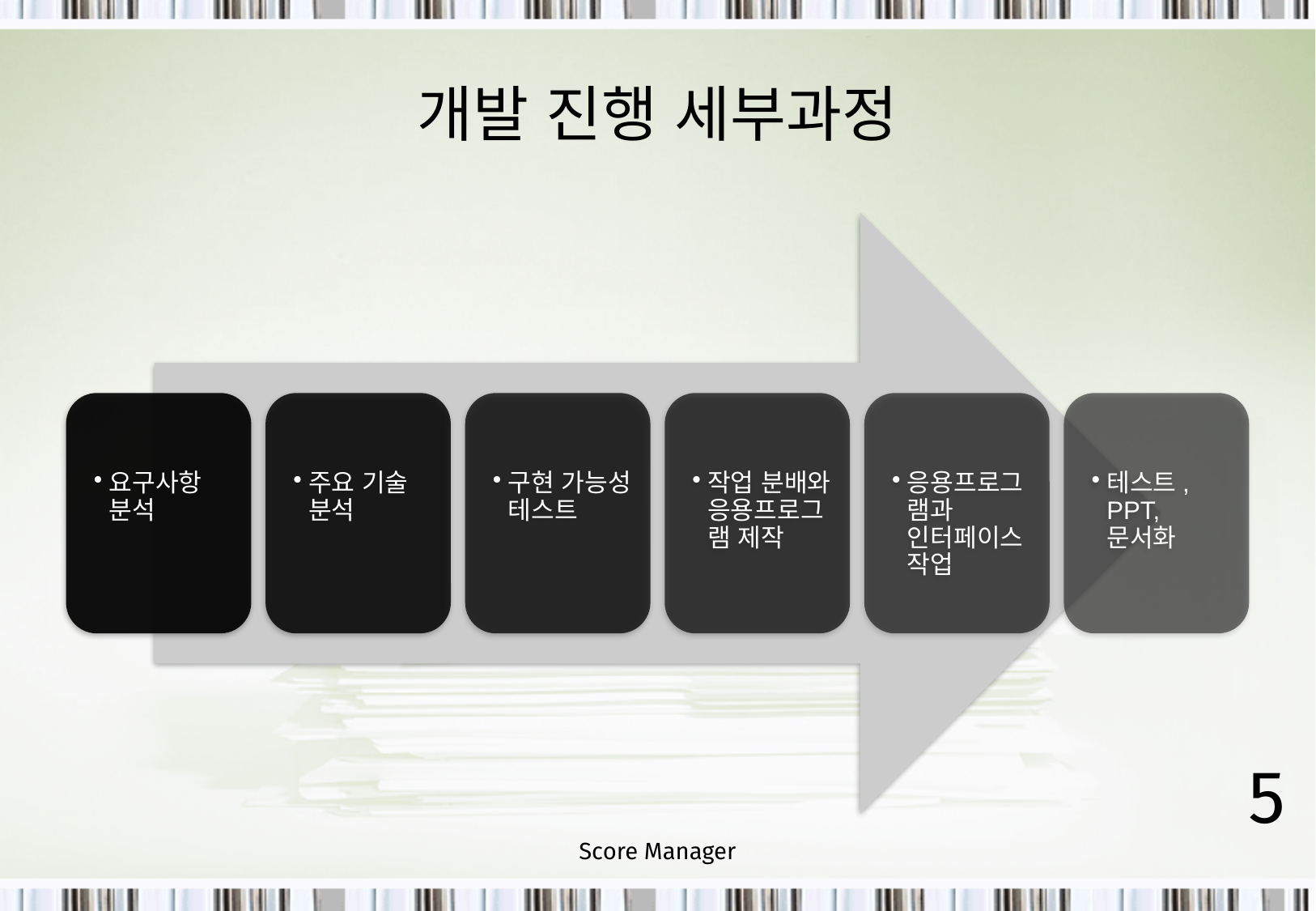

# 개발 진행 세부과정

요구사항 분석

주요 기술 분석

구현 가능성 테스트

작업 분배와 응용프로그램 제작

응용프로그램과 인터페이스 작업

테스트, PPT, 문서화
5
Score Manager